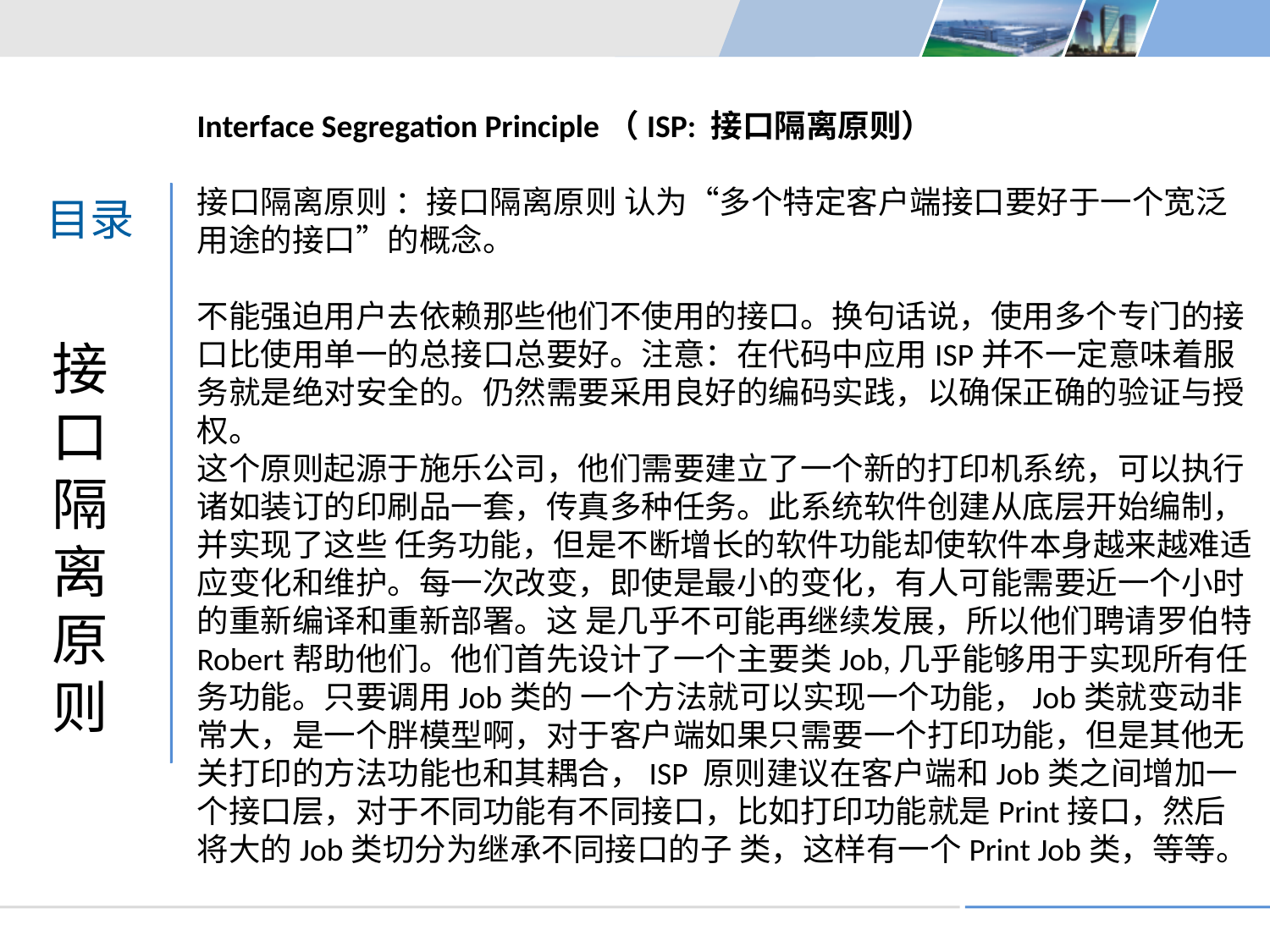

Interface Segregation Principle（ISP: 接口隔离原则）

接口隔离原则 ：接口隔离原则 认为“多个特定客户端接口要好于一个宽泛用途的接口”的概念。

不能强迫用户去依赖那些他们不使用的接口。换句话说，使用多个专门的接口比使用单一的总接口总要好。注意：在代码中应用ISP并不一定意味着服务就是绝对安全的。仍然需要采用良好的编码实践，以确保正确的验证与授权。
这个原则起源于施乐公司，他们需要建立了一个新的打印机系统，可以执行诸如装订的印刷品一套，传真多种任务。此系统软件创建从底层开始编制，并实现了这些 任务功能，但是不断增长的软件功能却使软件本身越来越难适应变化和维护。每一次改变，即使是最小的变化，有人可能需要近一个小时的重新编译和重新部署。这 是几乎不可能再继续发展，所以他们聘请罗伯特Robert帮助他们。他们首先设计了一个主要类Job,几乎能够用于实现所有任务功能。只要调用Job类的 一个方法就可以实现一个功能，Job类就变动非常大，是一个胖模型啊，对于客户端如果只需要一个打印功能，但是其他无关打印的方法功能也和其耦合，ISP 原则建议在客户端和Job类之间增加一个接口层，对于不同功能有不同接口，比如打印功能就是Print接口，然后将大的Job类切分为继承不同接口的子 类，这样有一个Print Job类，等等。

目录
接口隔离原则